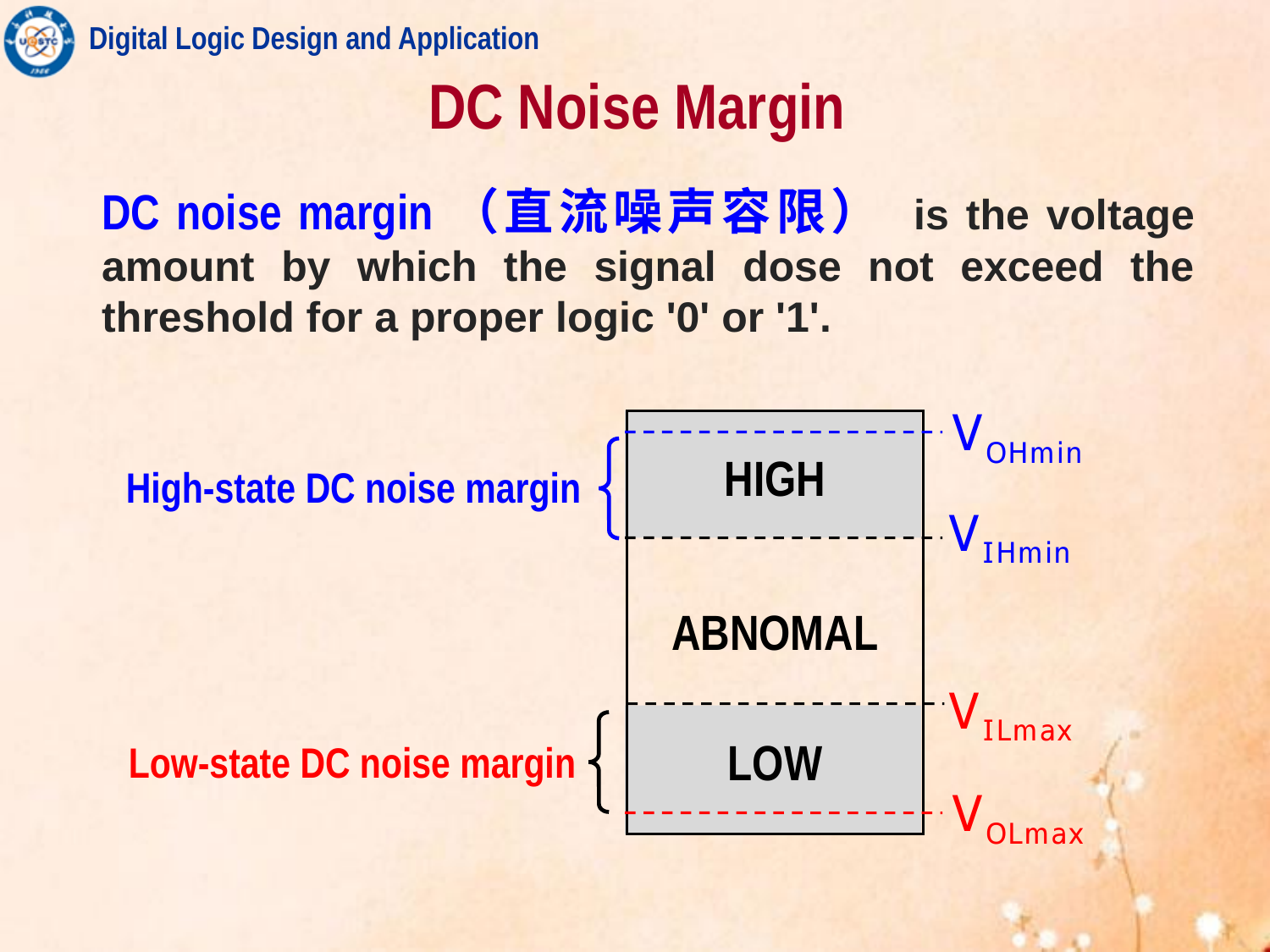

# DC Noise Margin
DC noise margin（直流噪声容限） is the voltage amount by which the signal dose not exceed the threshold for a proper logic '0' or '1'.
VOHmin

HIGH

ABNOMAL

LOW
VIHmin
VILmax

VOLmax

High-state DC noise margin

Low-state DC noise margin